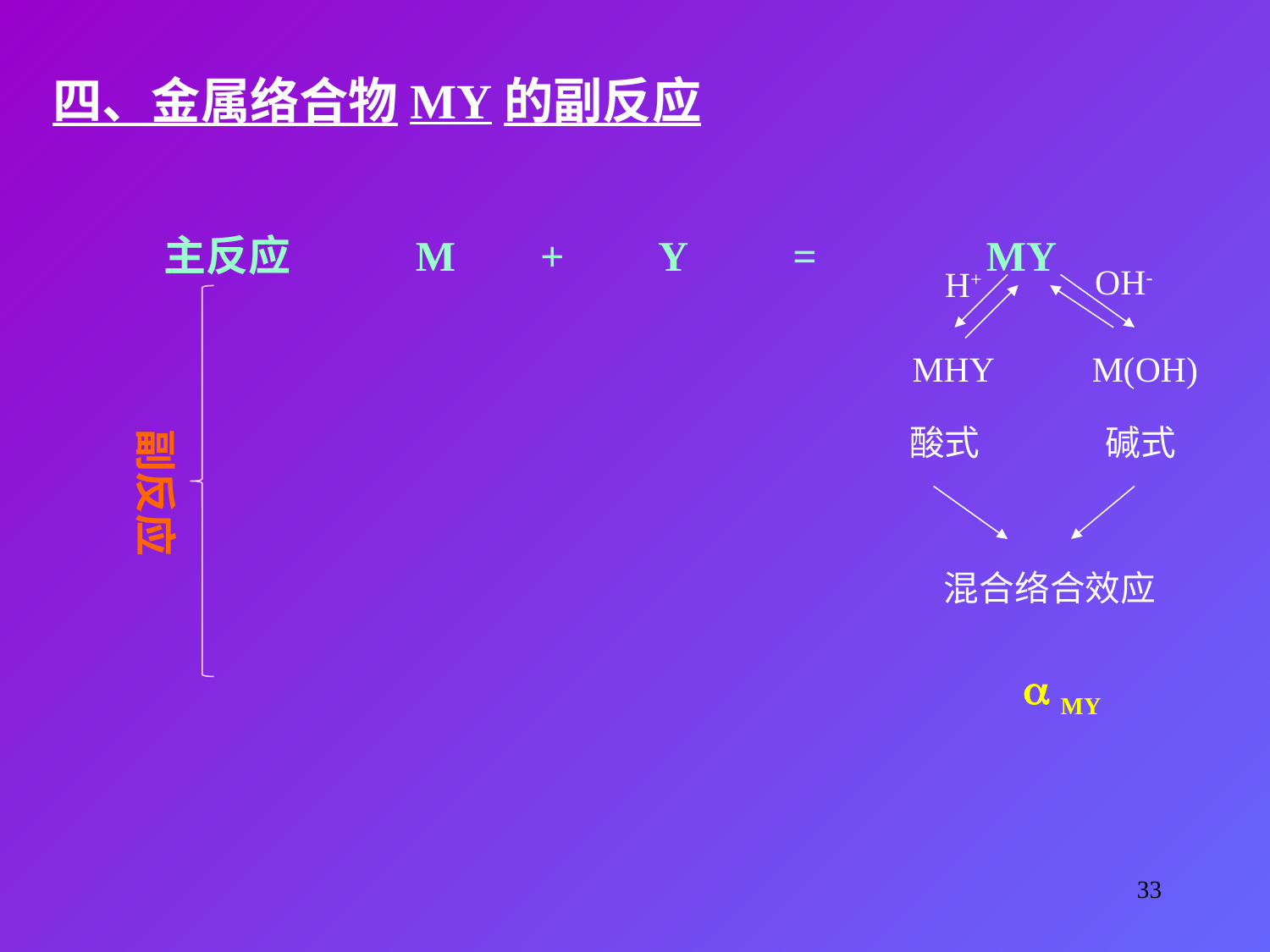

四、金属络合物MY的副反应
主反应            M        +         Y          =                MY
OH-
H+

MHY
M(OH)
酸式                碱式
副反应

混合络合效应
α MY
33